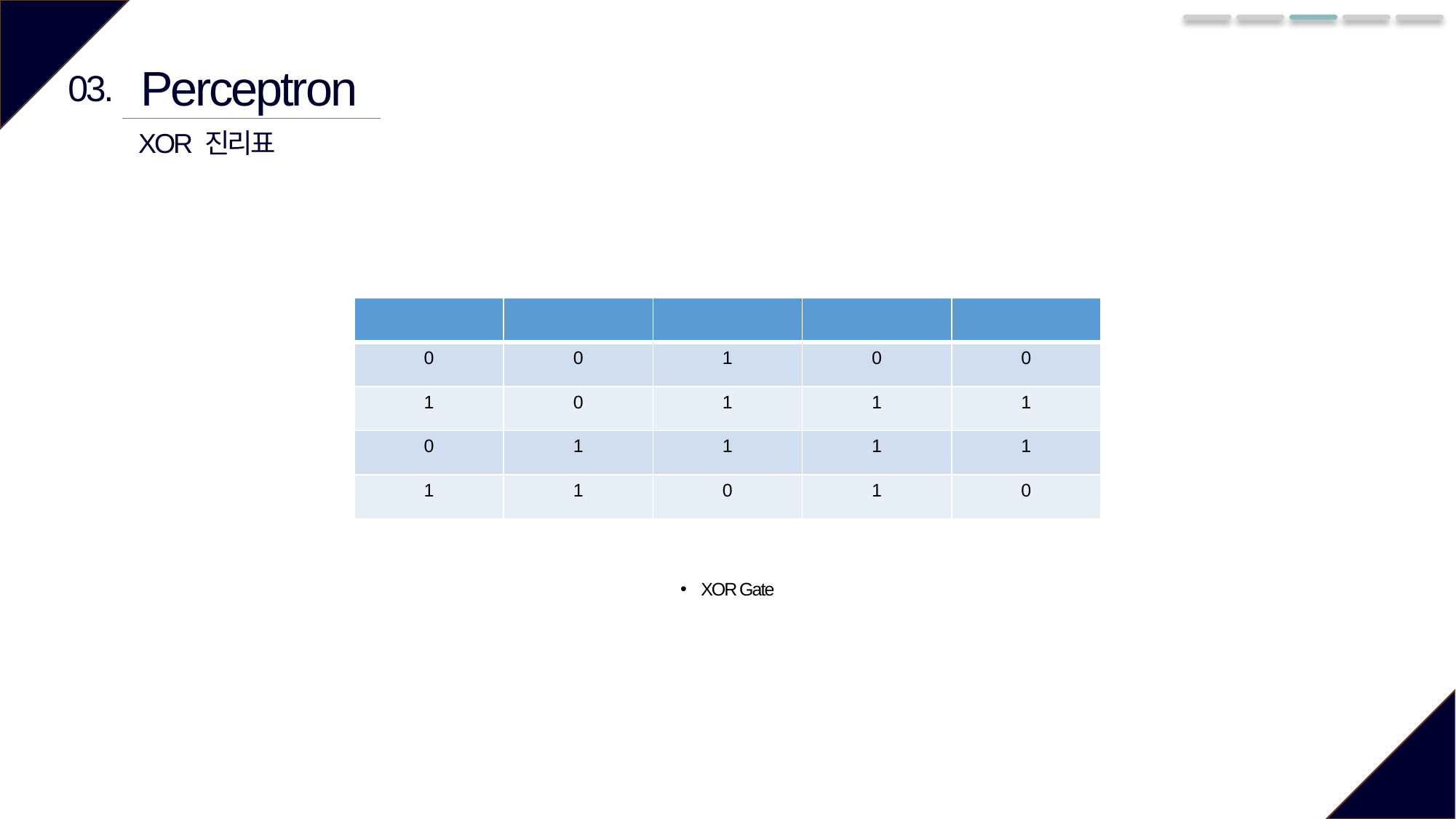

Perceptron
03.
XOR 진리표
| X1 | X2 | S1 | S2 | Y |
| --- | --- | --- | --- | --- |
| 0 | 0 | 1 | 0 | 0 |
| 1 | 0 | 1 | 1 | 1 |
| 0 | 1 | 1 | 1 | 1 |
| 1 | 1 | 0 | 1 | 0 |
XOR Gate